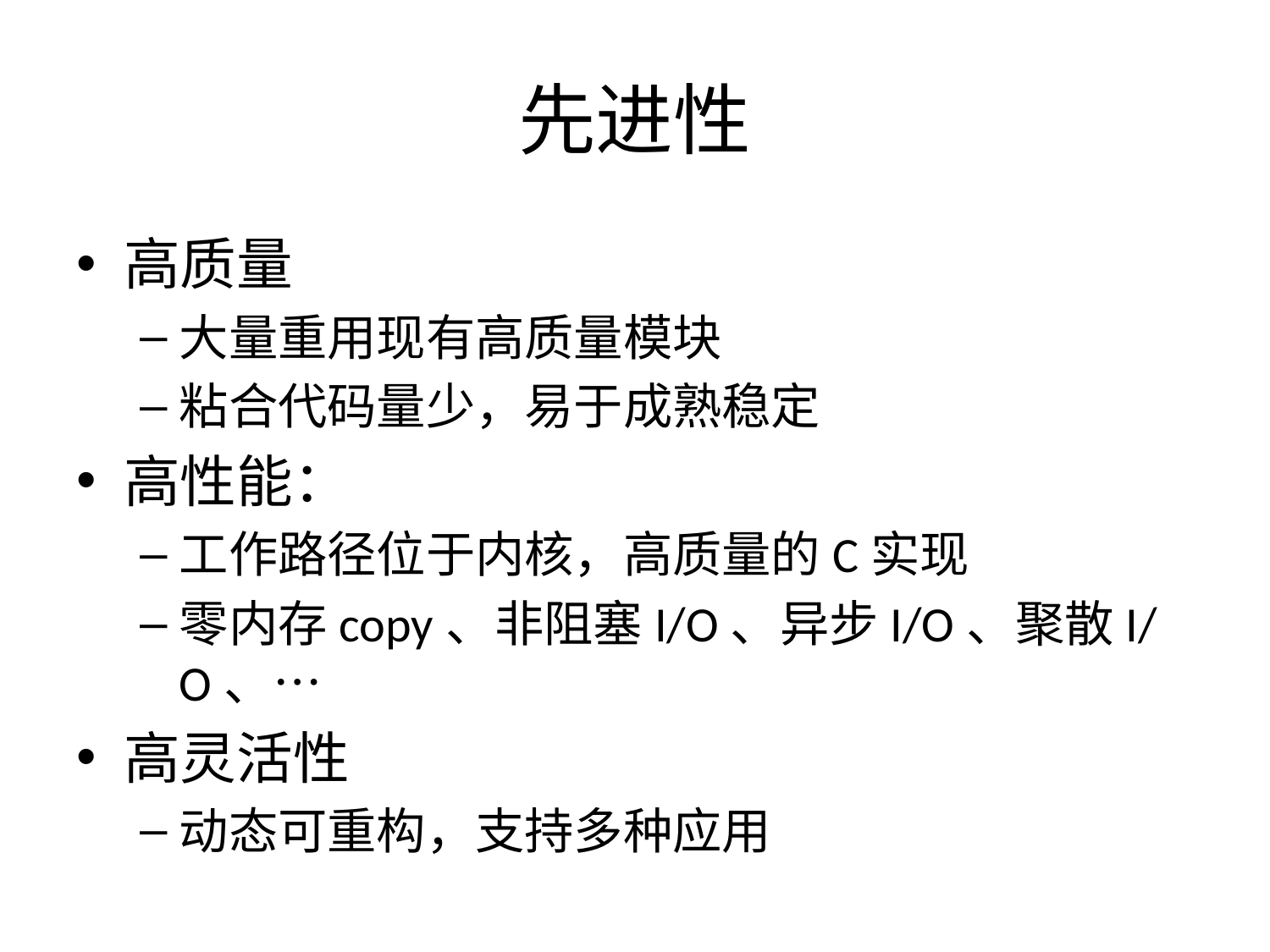

# 先进性
高质量
大量重用现有高质量模块
粘合代码量少，易于成熟稳定
高性能：
工作路径位于内核，高质量的C实现
零内存copy、非阻塞I/O、异步I/O、聚散I/O、…
高灵活性
动态可重构，支持多种应用